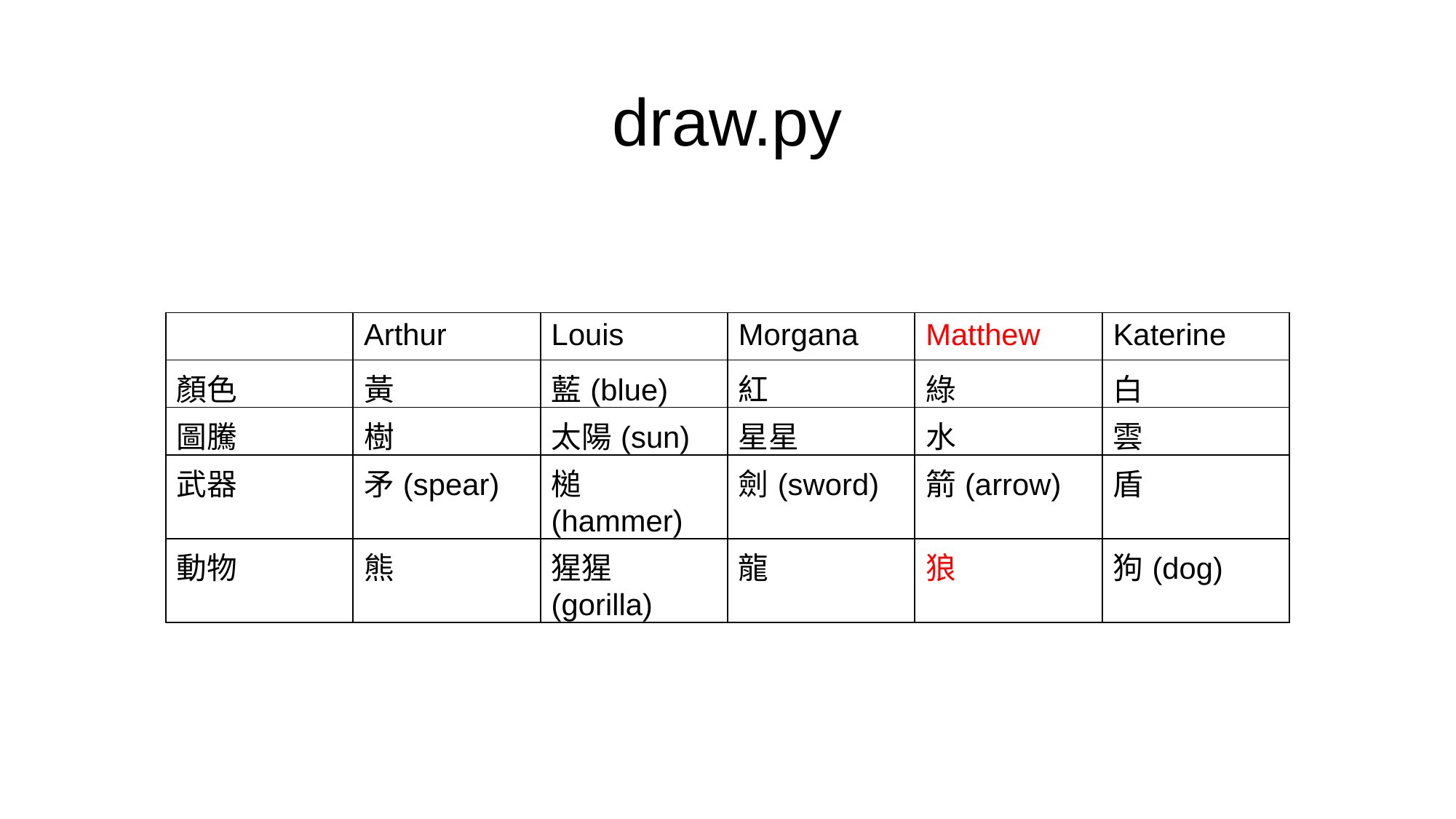

draw.py
|  | Arthur | Louis | Morgana | Matthew | Katerine |
| --- | --- | --- | --- | --- | --- |
| 顏色 | 黃 | 藍(blue) | 紅 | 綠 | 白 |
| 圖騰 | 樹 | 太陽(sun) | 星星 | 水 | 雲 |
| 武器 | 矛(spear) | 槌(hammer) | 劍(sword) | 箭(arrow) | 盾 |
| 動物 | 熊 | 猩猩(gorilla) | 龍 | 狼 | 狗(dog) |